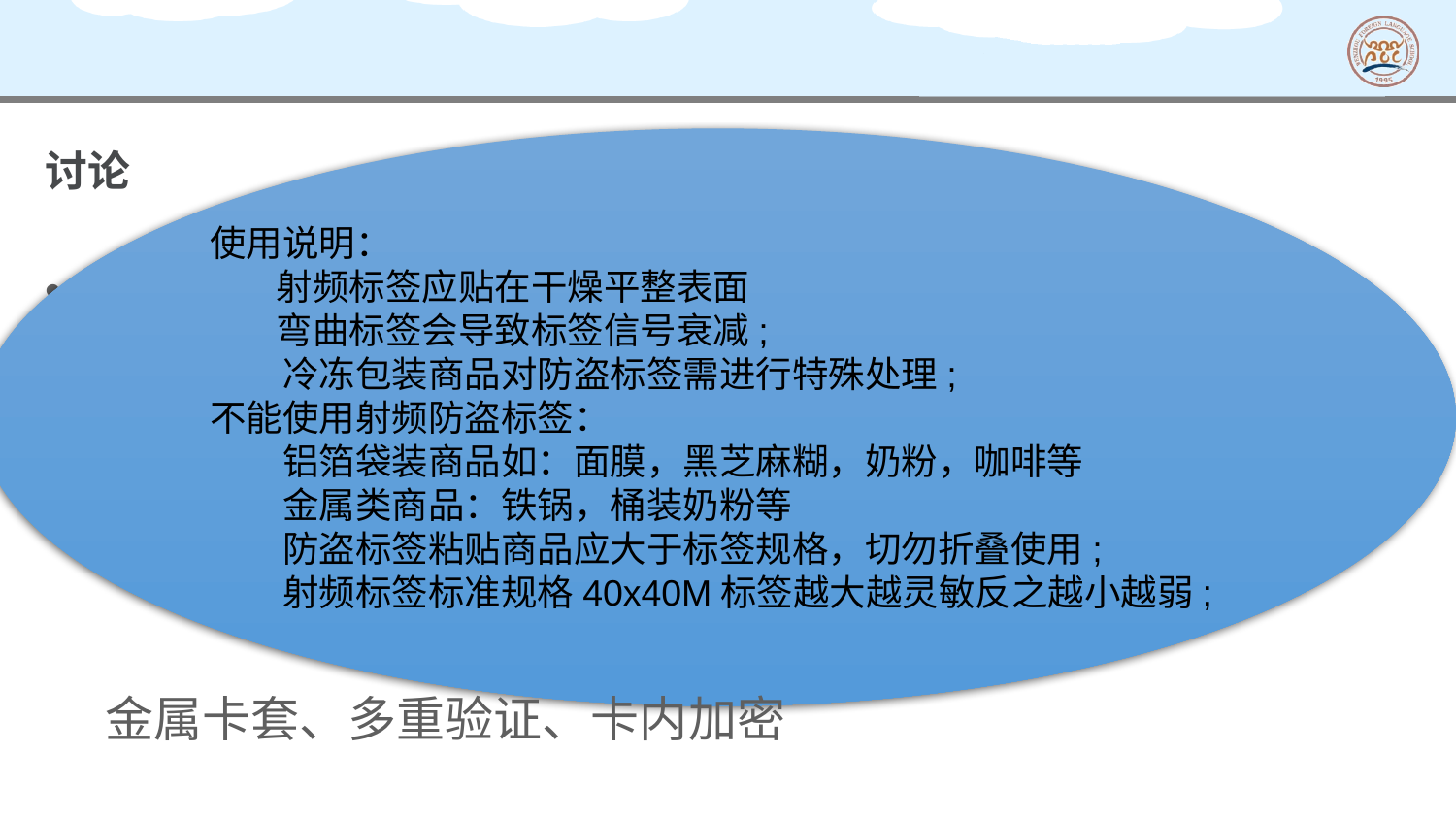

# 讨论
使用说明：
       射频标签应贴在干燥平整表面
       弯曲标签会导致标签信号衰减;
　　冷冻包装商品对防盗标签需进行特殊处理;
不能使用射频防盗标签：
　　铝箔袋装商品如：面膜，黑芝麻糊，奶粉，咖啡等
　　金属类商品：铁锅，桶装奶粉等
　　防盗标签粘贴商品应大于标签规格，切勿折叠使用;
　　射频标签标准规格40x40M标签越大越灵敏反之越小越弱;
以商场为例，哪些商品无法使用防盗标签？
“轻轻一触，完成支付”，NFC的应用给生活带来便捷的同时，也产生了新的问题。有人说，在人流密集的地方会不会导致银行卡偷偷被“刷”？在擦肩而过的瞬间，银行卡里的个人信息会不会被恶意“读”走？
金属卡套、多重验证、卡内加密